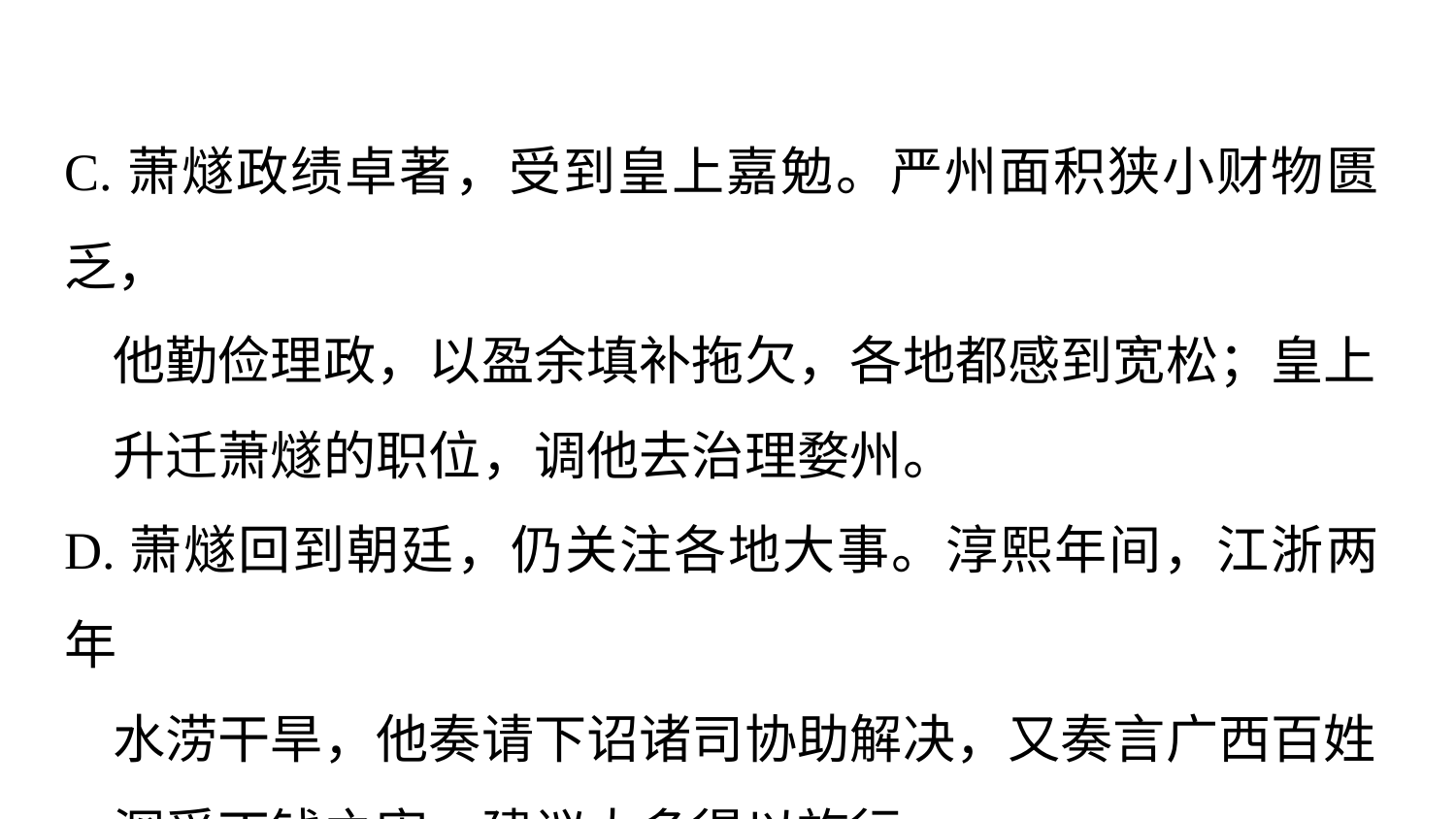

C.萧燧政绩卓著，受到皇上嘉勉。严州面积狭小财物匮乏，
   他勤俭理政，以盈余填补拖欠，各地都感到宽松；皇上
   升迁萧燧的职位，调他去治理婺州。
D.萧燧回到朝廷，仍关注各地大事。淳熙年间，江浙两年
   水涝干旱，他奏请下诏诸司协助解决，又奏言广西百姓
   深受丁钱之害，建议大多得以施行。